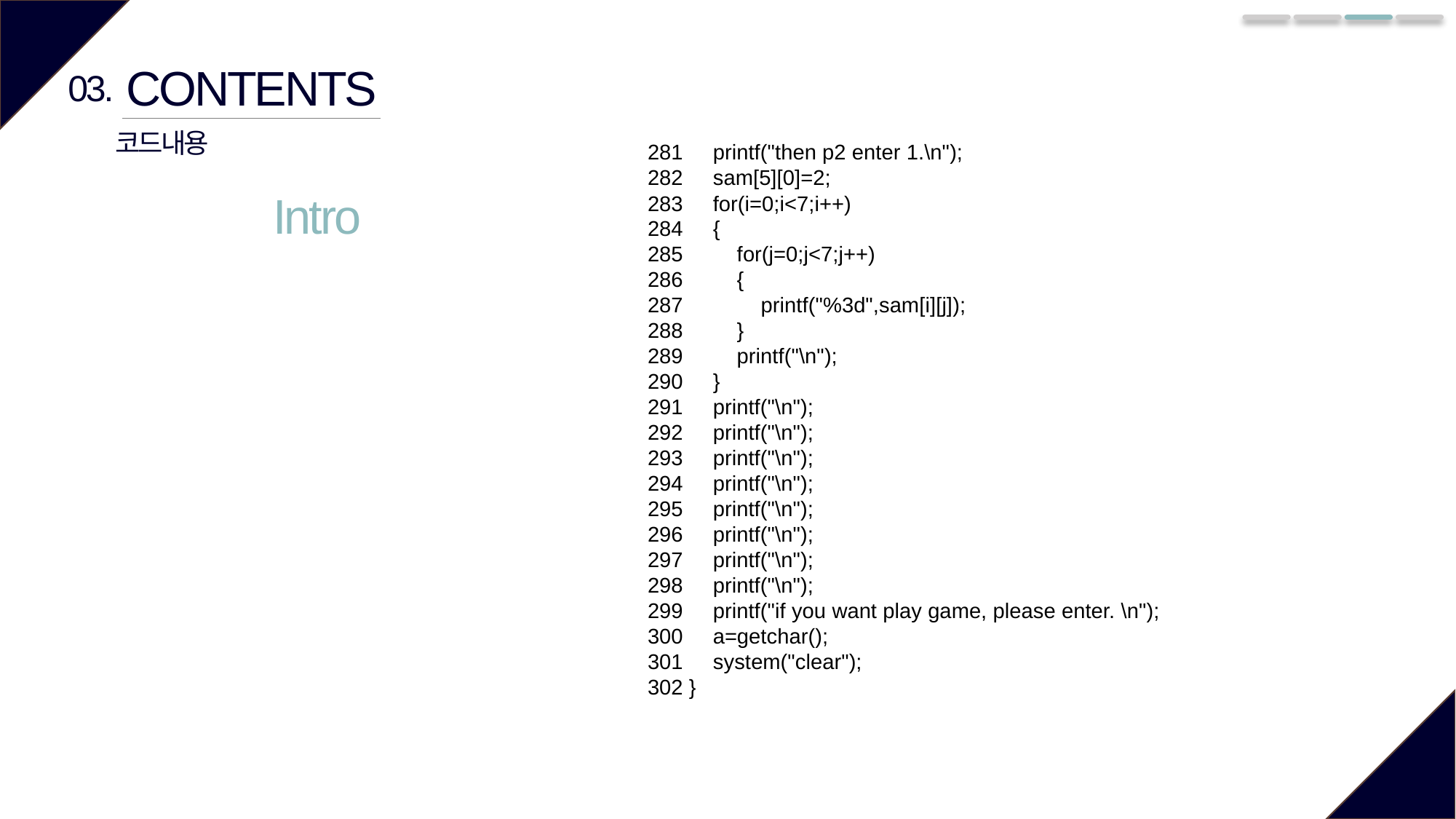

CONTENTS
03.

281     printf("then p2 enter 1.\n");
282     sam[5][0]=2;
283     for(i=0;i<7;i++)
284     {
285         for(j=0;j<7;j++)
286         {
287             printf("%3d",sam[i][j]);
288         }
289         printf("\n");
290     }
291     printf("\n");
292     printf("\n");
293     printf("\n");
294     printf("\n");
295     printf("\n");
296     printf("\n");
297     printf("\n");
298     printf("\n");
299     printf("if you want play game, please enter. \n");
300     a=getchar();
301     system("clear");
302 }
코드내용
Intro